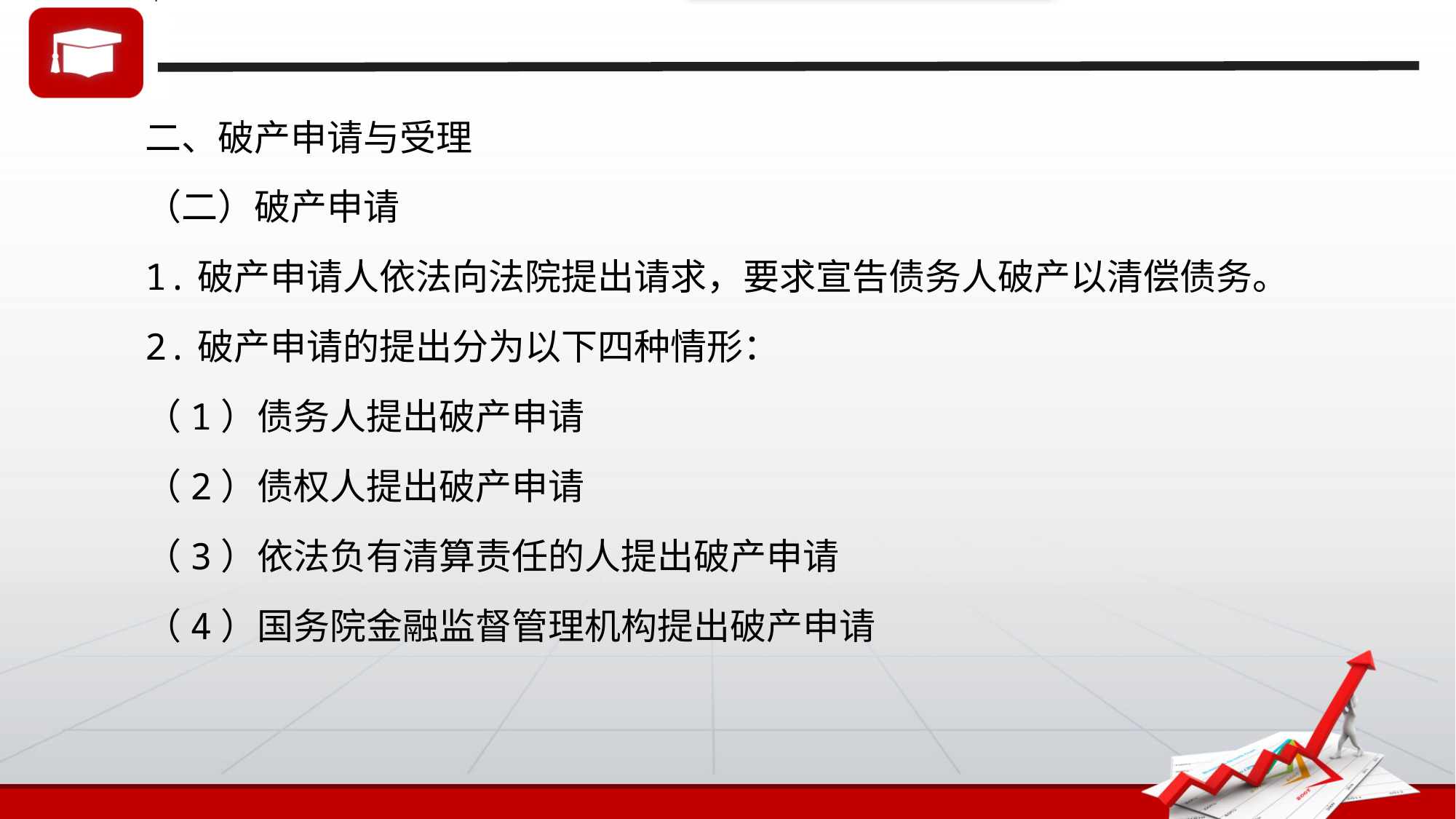

二、破产申请与受理
（二）破产申请
1.破产申请人依法向法院提出请求，要求宣告债务人破产以清偿债务。
2.破产申请的提出分为以下四种情形：
（1）债务人提出破产申请
（2）债权人提出破产申请
（3）依法负有清算责任的人提出破产申请
（4）国务院金融监督管理机构提出破产申请